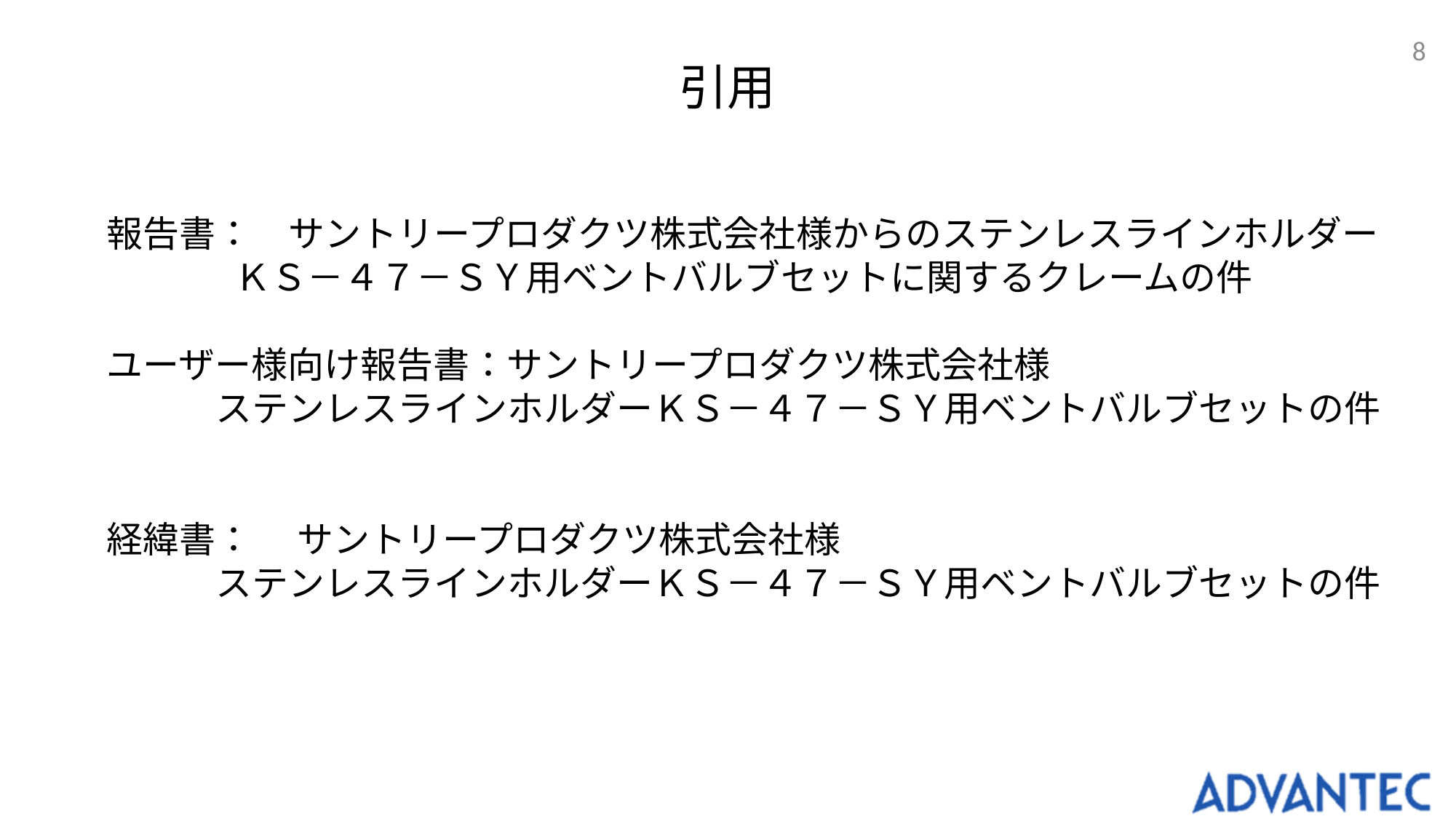

# 引用
報告書：　サントリープロダクツ株式会社様からのステンレスラインホルダー
ＫＳ－４７－ＳＹ用ベントバルブセットに関するクレームの件

ユーザー様向け報告書：サントリープロダクツ株式会社様
	ステンレスラインホルダーＫＳ－４７－ＳＹ用ベントバルブセットの件

経緯書：　 サントリープロダクツ株式会社様
	ステンレスラインホルダーＫＳ－４７－ＳＹ用ベントバルブセットの件